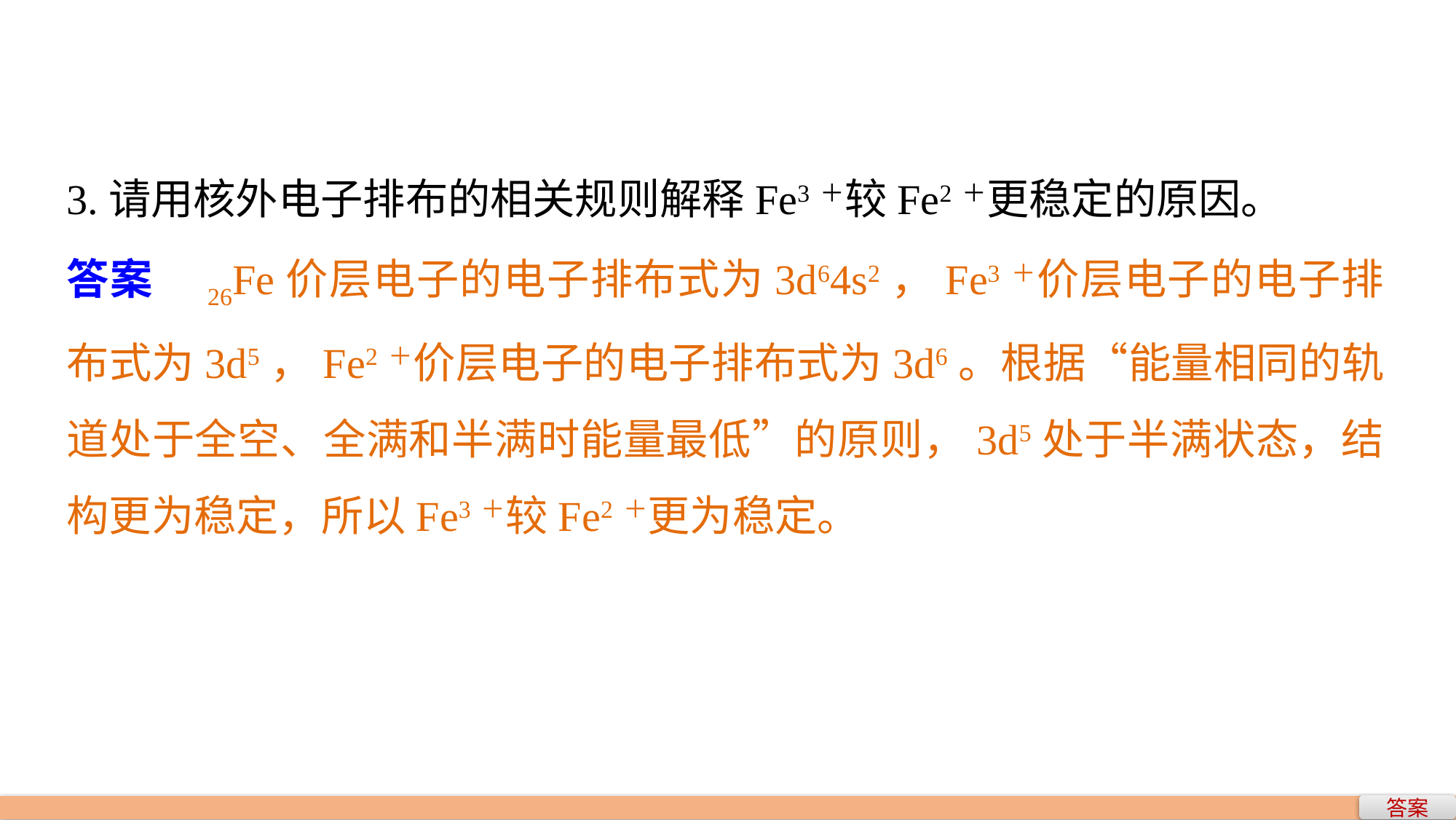

3.请用核外电子排布的相关规则解释Fe3＋较Fe2＋更稳定的原因。
答案　26Fe价层电子的电子排布式为3d64s2，Fe3＋价层电子的电子排布式为3d5，Fe2＋价层电子的电子排布式为3d6。根据“能量相同的轨道处于全空、全满和半满时能量最低”的原则，3d5处于半满状态，结构更为稳定，所以Fe3＋较Fe2＋更为稳定。
答案